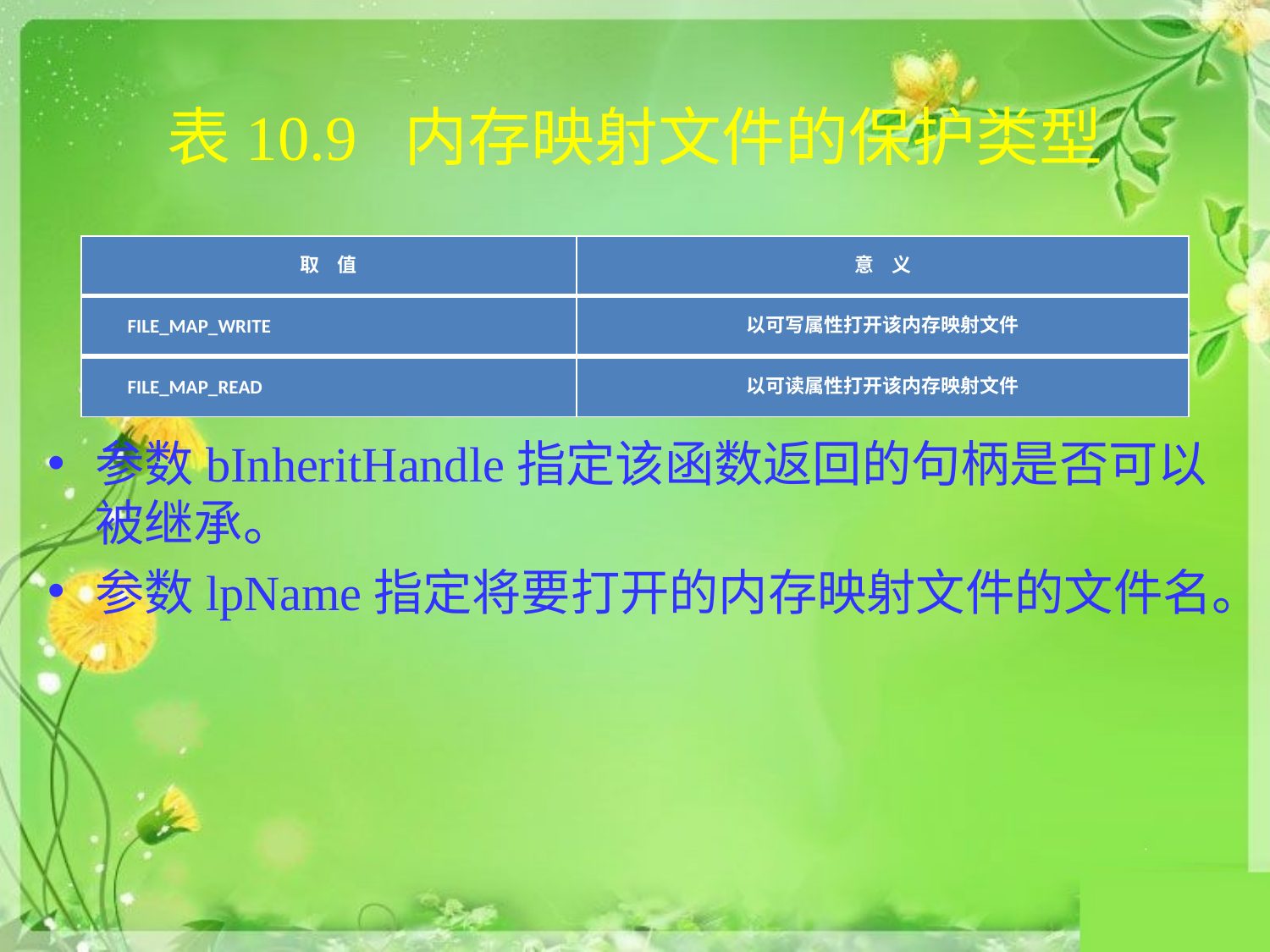

# 表10.9  内存映射文件的保护类型
| 取 值 | 意 义 |
| --- | --- |
| FILE\_MAP\_WRITE | 以可写属性打开该内存映射文件 |
| FILE\_MAP\_READ | 以可读属性打开该内存映射文件 |
参数bInheritHandle指定该函数返回的句柄是否可以被继承。
参数lpName指定将要打开的内存映射文件的文件名。